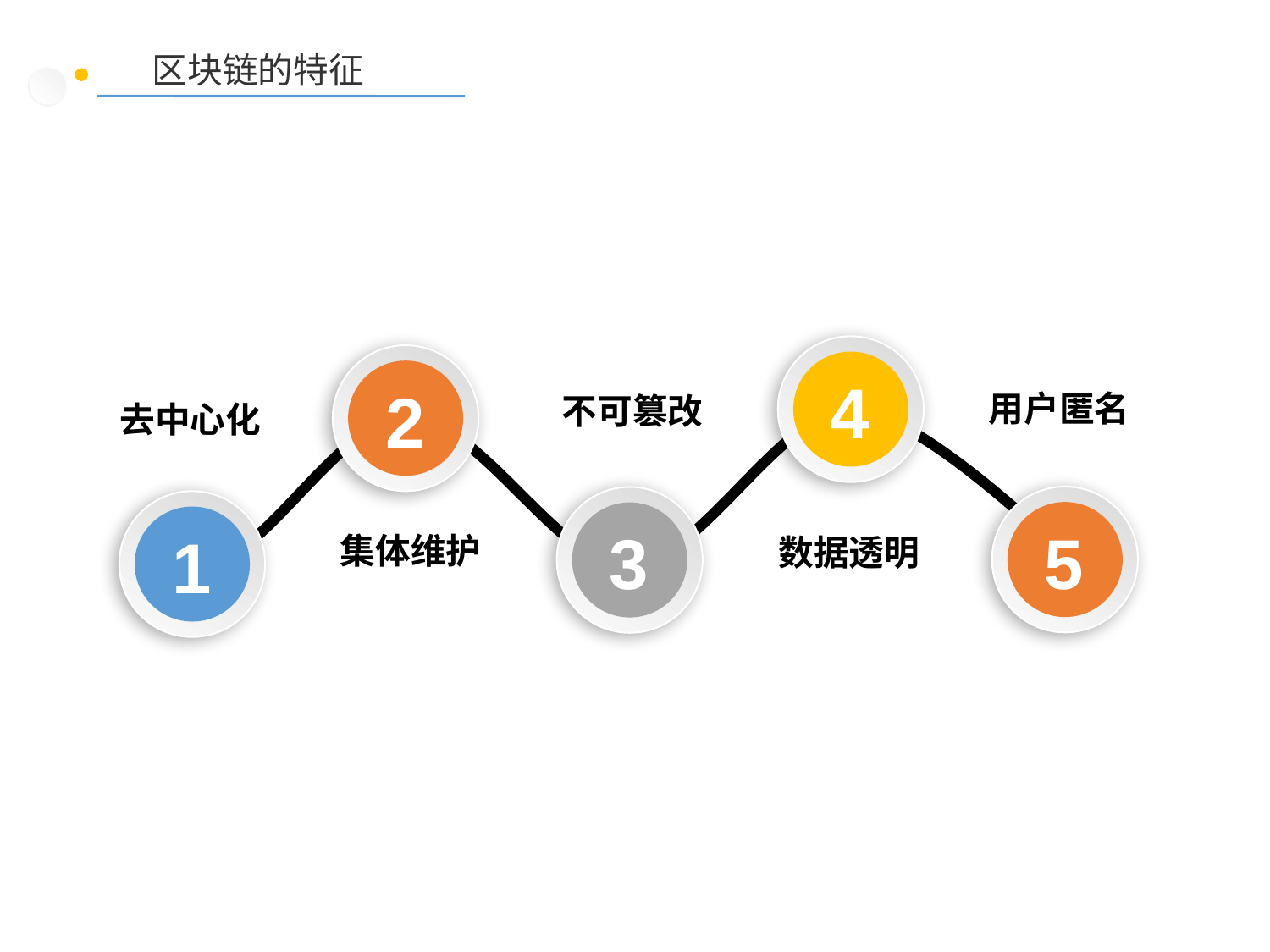

区块链的特征

4

2
用户匿名
不可篡改
去中心化

5

3

1
集体维护
数据透明